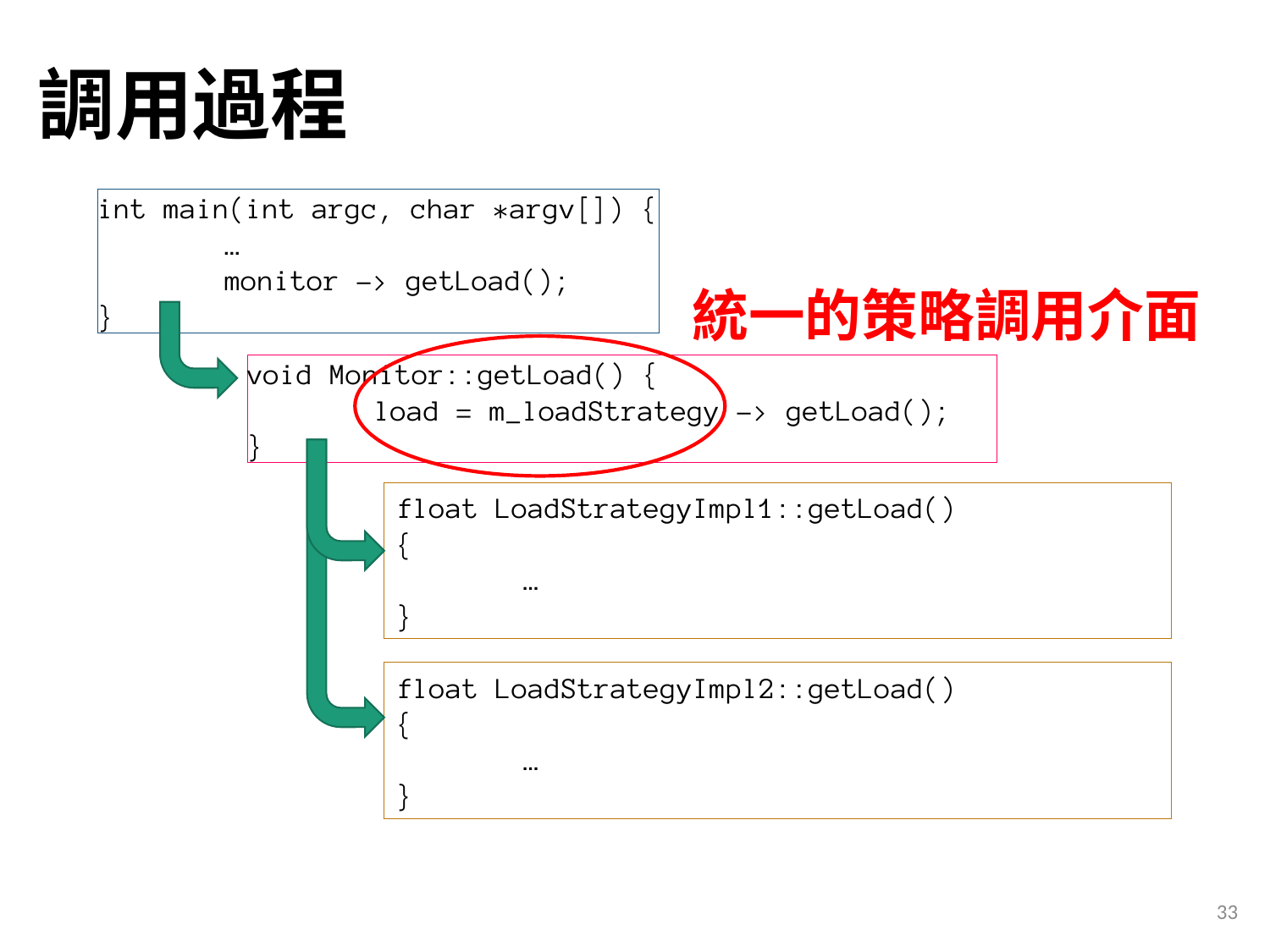

# 調用過程
int main(int argc, char *argv[]) {
	…
	monitor -> getLoad();
}
統一的策略調用介面

void Monitor::getLoad() {
	load = m_loadStrategy -> getLoad();
}

float LoadStrategyImpl1::getLoad()
{
	…
}
float LoadStrategyImpl2::getLoad()
{
	…
}
33